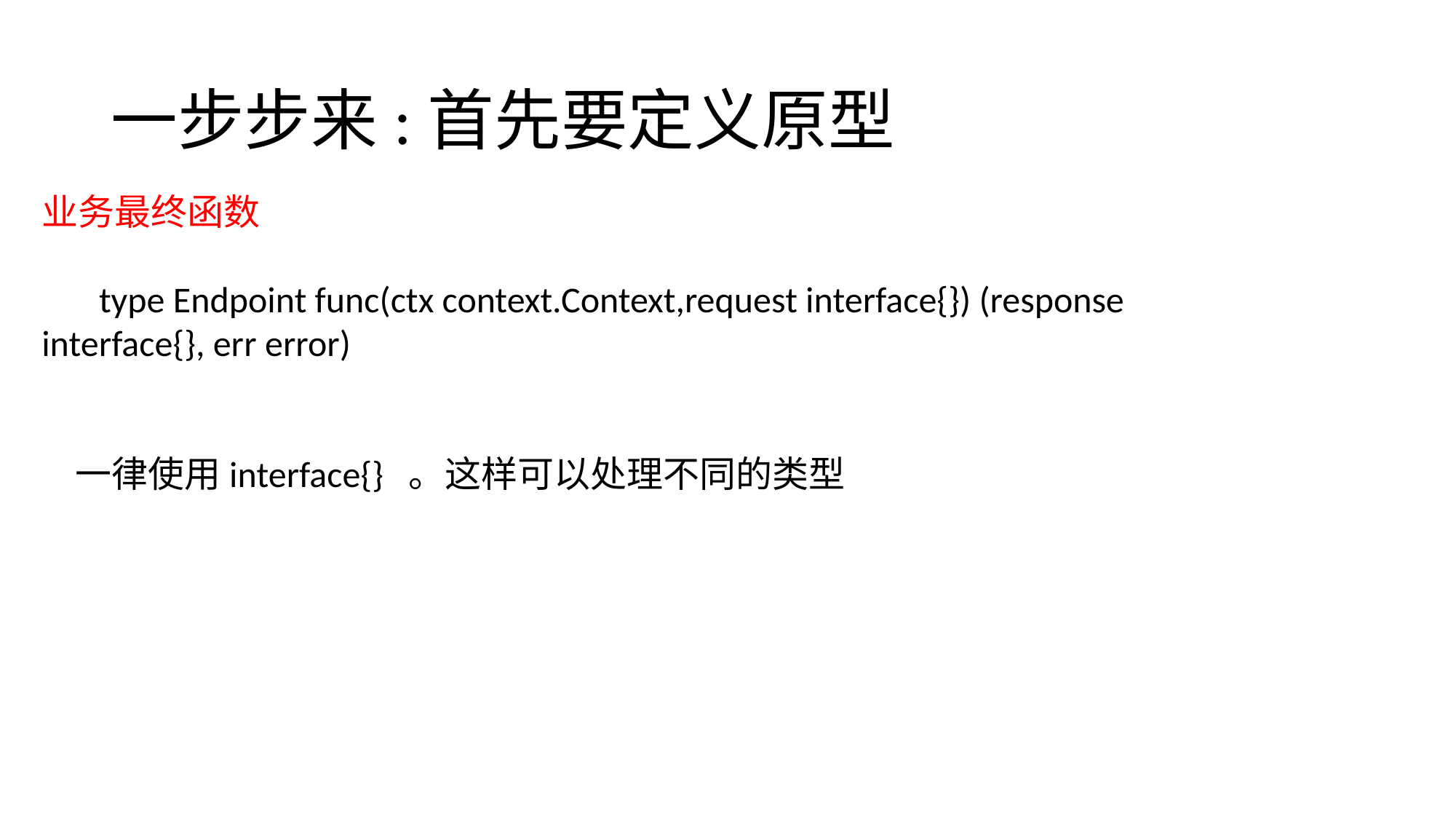

# 一步步来:首先要定义原型
业务最终函数

       type Endpoint func(ctx context.Context,request interface{}) (response interface{}, err error)

   一律使用interface{}  。这样可以处理不同的类型